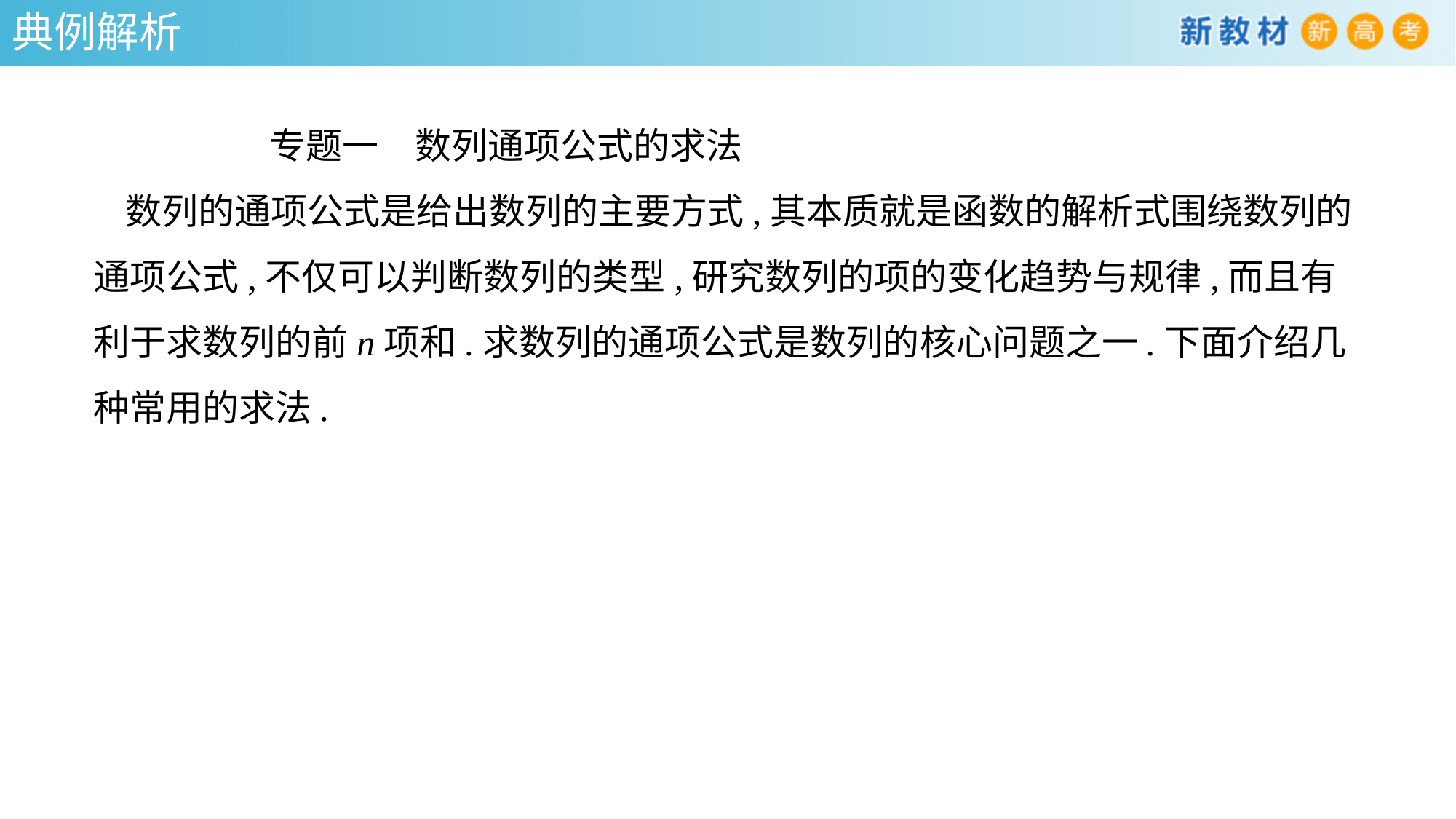

典例解析
                专题一　数列通项公式的求法
数列的通项公式是给出数列的主要方式,其本质就是函数的解析式围绕数列的通项公式,不仅可以判断数列的类型,研究数列的项的变化趋势与规律,而且有利于求数列的前n项和.求数列的通项公式是数列的核心问题之一.下面介绍几种常用的求法.